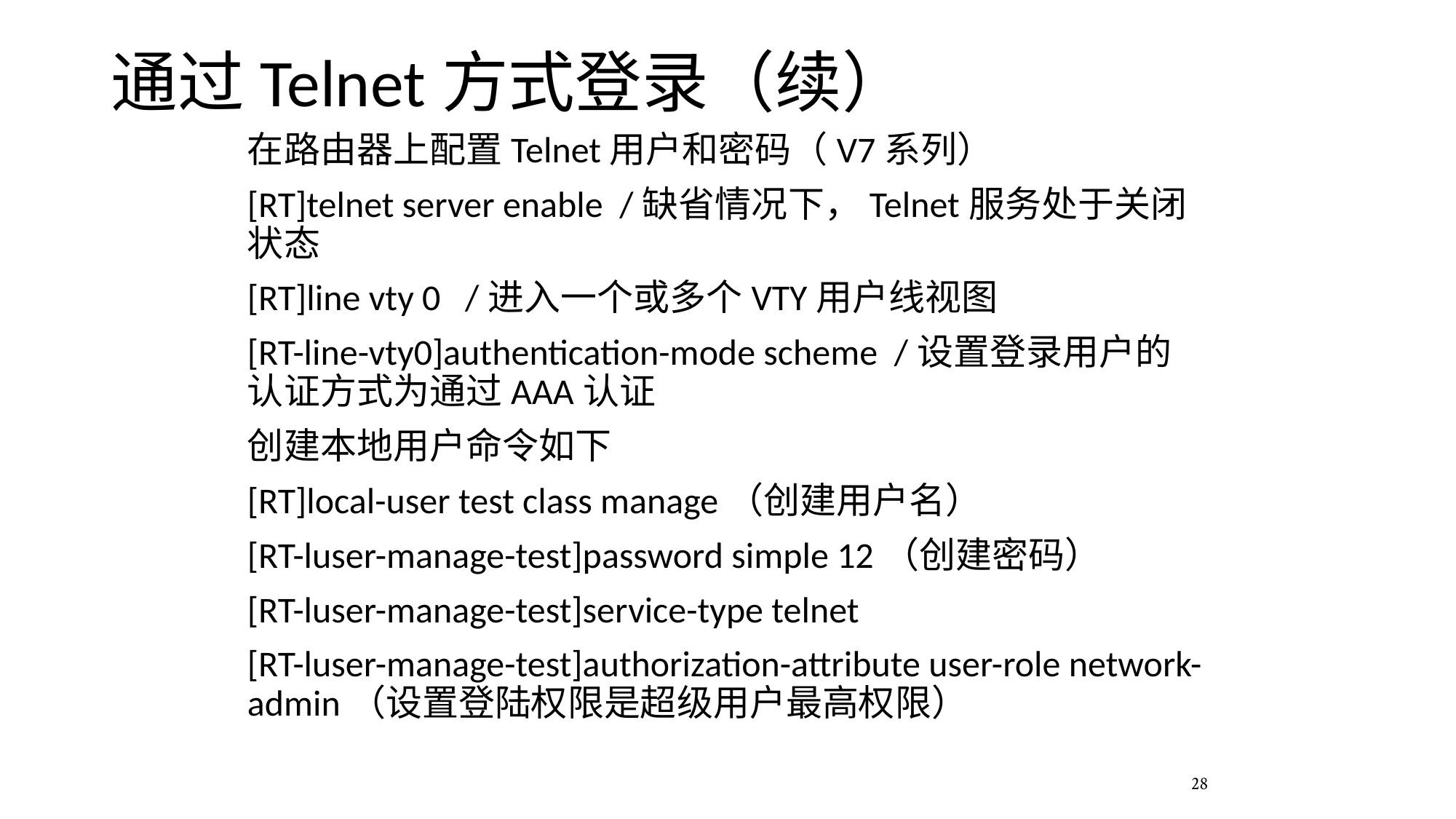

# 通过Telnet方式登录（续）
在路由器上配置Telnet用户和密码（V7系列）
[RT]telnet server enable  /缺省情况下，Telnet服务处于关闭状态
[RT]line vty 0   /进入一个或多个VTY用户线视图
[RT-line-vty0]authentication-mode scheme  /设置登录用户的认证方式为通过AAA认证
创建本地用户命令如下
[RT]local-user test class manage（创建用户名）
[RT-luser-manage-test]password simple 12（创建密码）
[RT-luser-manage-test]service-type telnet
[RT-luser-manage-test]authorization-attribute user-role network-admin（设置登陆权限是超级用户最高权限）

28